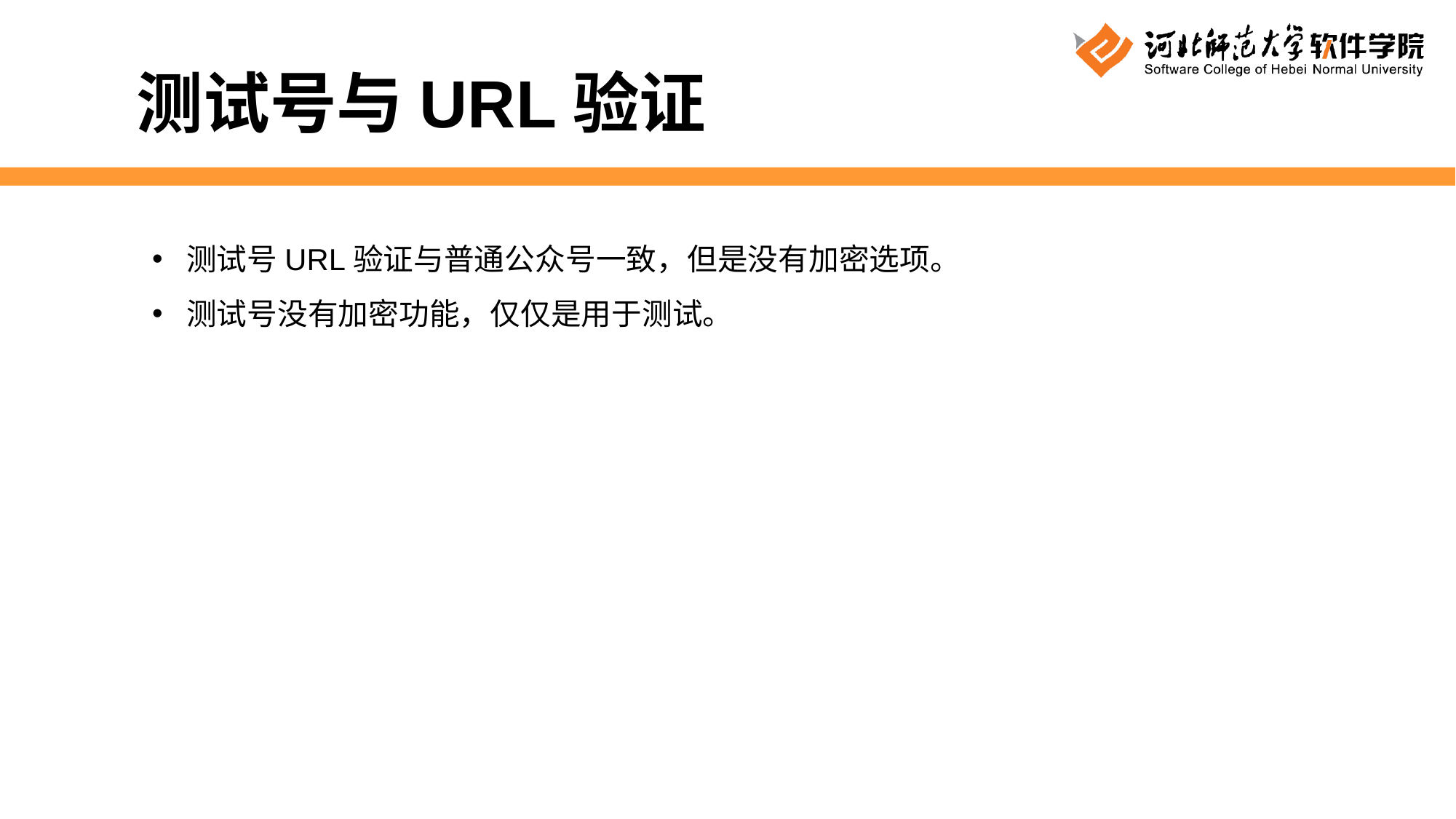

测试号与URL验证
测试号URL验证与普通公众号一致，但是没有加密选项。
测试号没有加密功能，仅仅是用于测试。